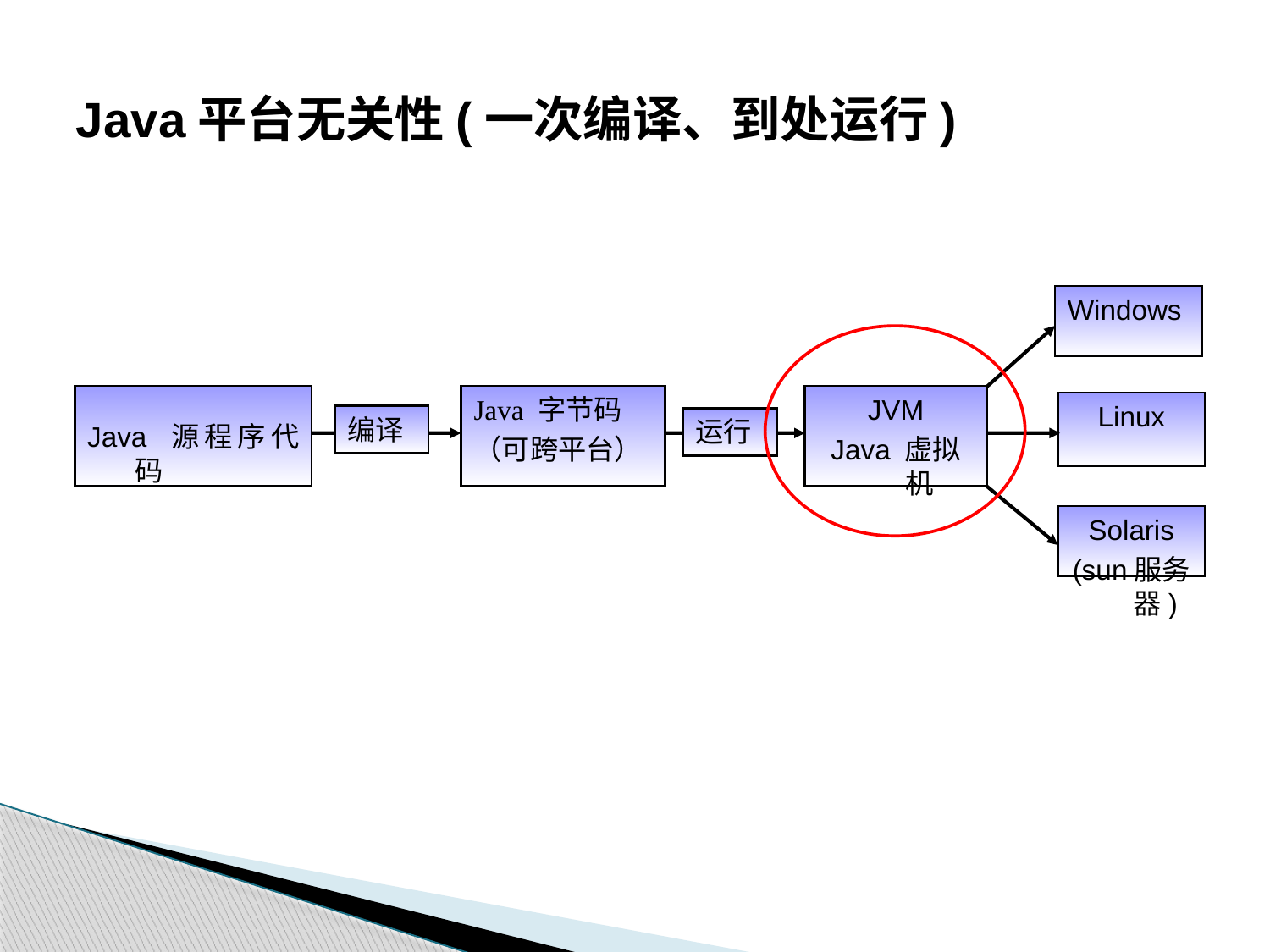

# Java平台无关性(一次编译、到处运行)
Windows

Java 源程序代码
Java 字节码
（可跨平台）
JVM
Java 虚拟机
Linux
编译
运行

Solaris
(sun服务器)